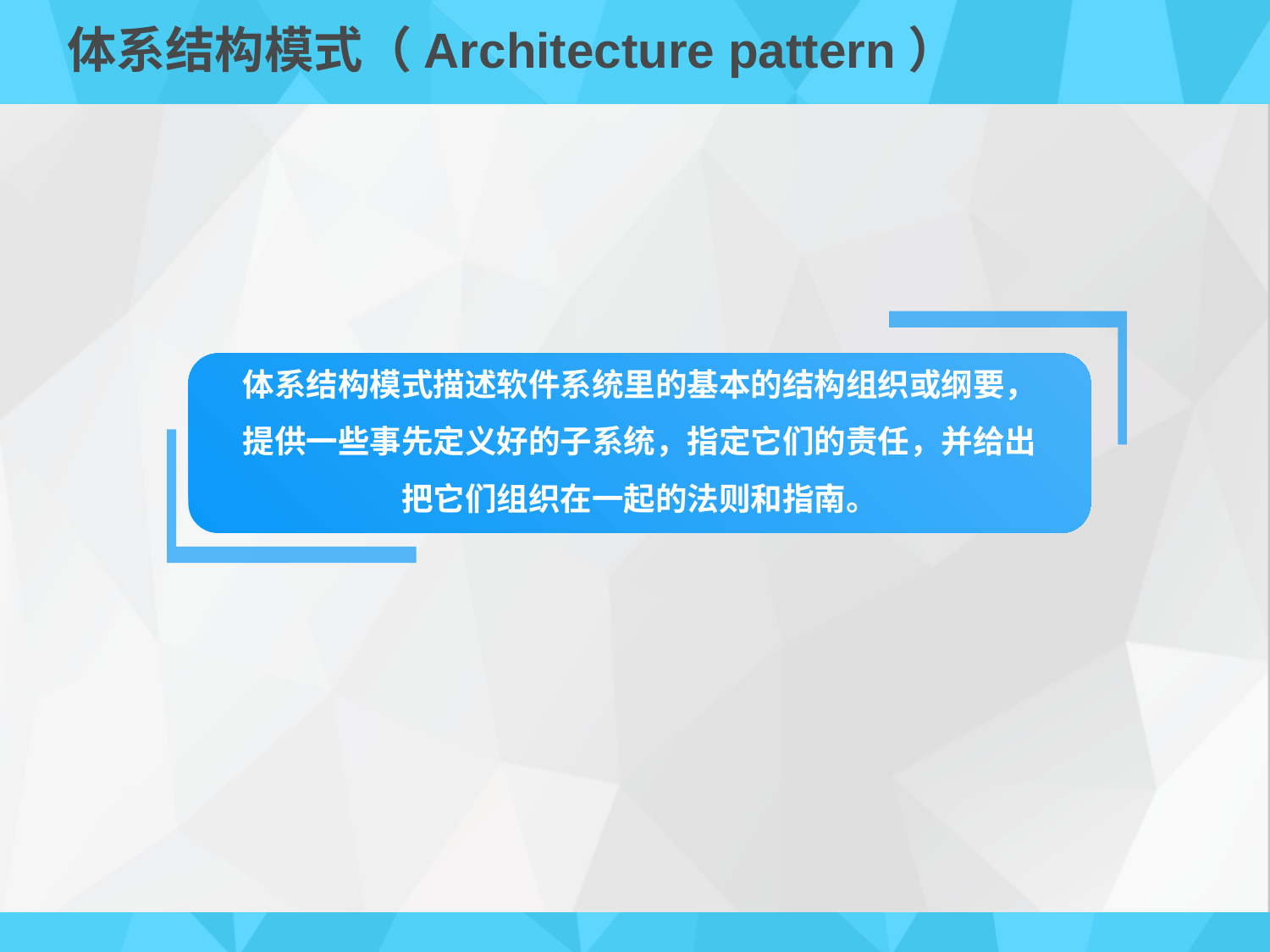

# 体系结构模式（Architecture pattern）

体系结构模式描述软件系统里的基本的结构组织或纲要，
提供一些事先定义好的子系统，指定它们的责任，并给出
把它们组织在一起的法则和指南。